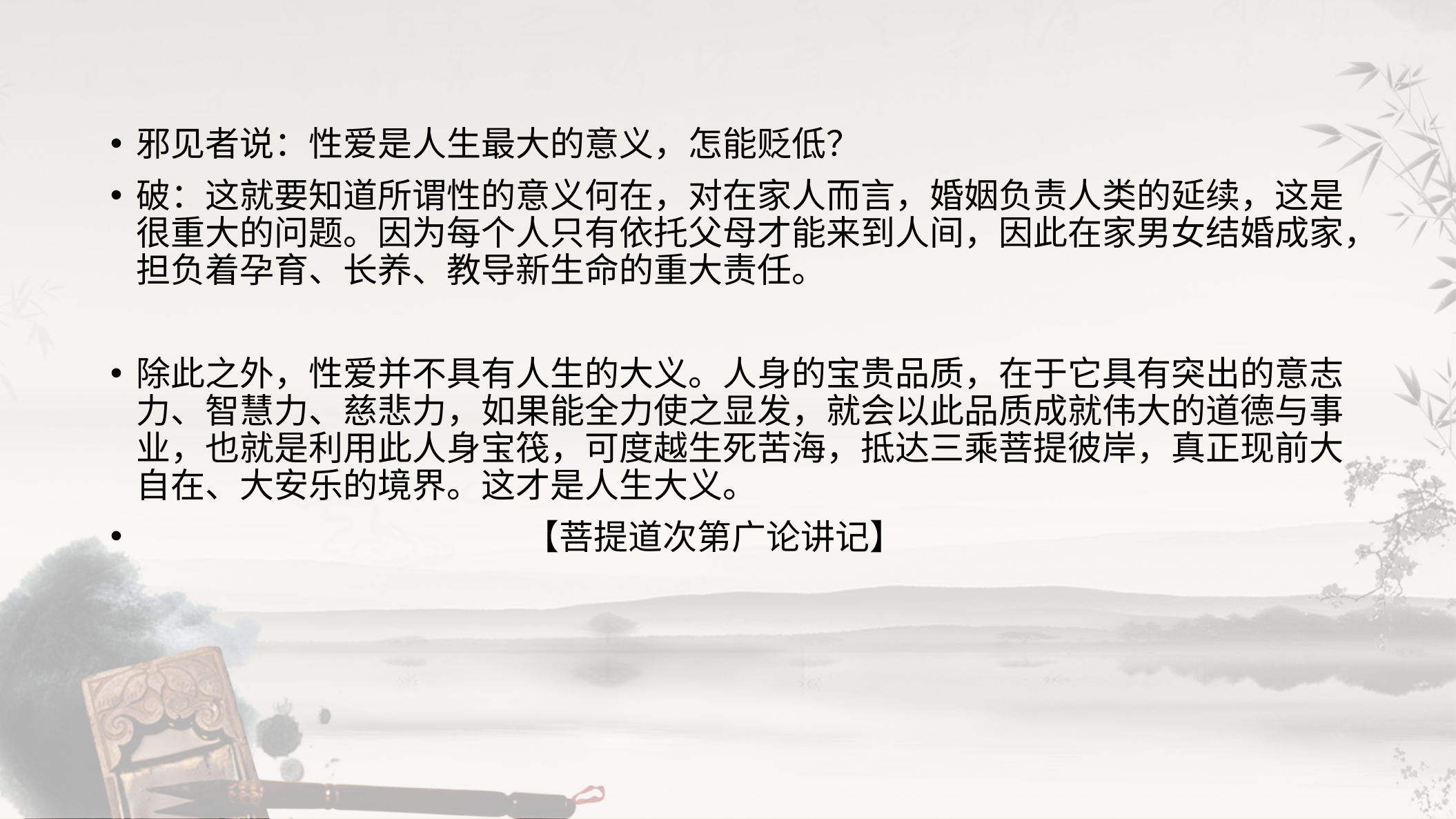

邪见者说：性爱是人生最大的意义，怎能贬低？
破：这就要知道所谓性的意义何在，对在家人而言，婚姻负责人类的延续，这是很重大的问题。因为每个人只有依托父母才能来到人间，因此在家男女结婚成家，担负着孕育、长养、教导新生命的重大责任。

除此之外，性爱并不具有人生的大义。人身的宝贵品质，在于它具有突出的意志力、智慧力、慈悲力，如果能全力使之显发，就会以此品质成就伟大的道德与事业，也就是利用此人身宝筏，可度越生死苦海，抵达三乘菩提彼岸，真正现前大自在、大安乐的境界。这才是人生大义。
                                                 【菩提道次第广论讲记】